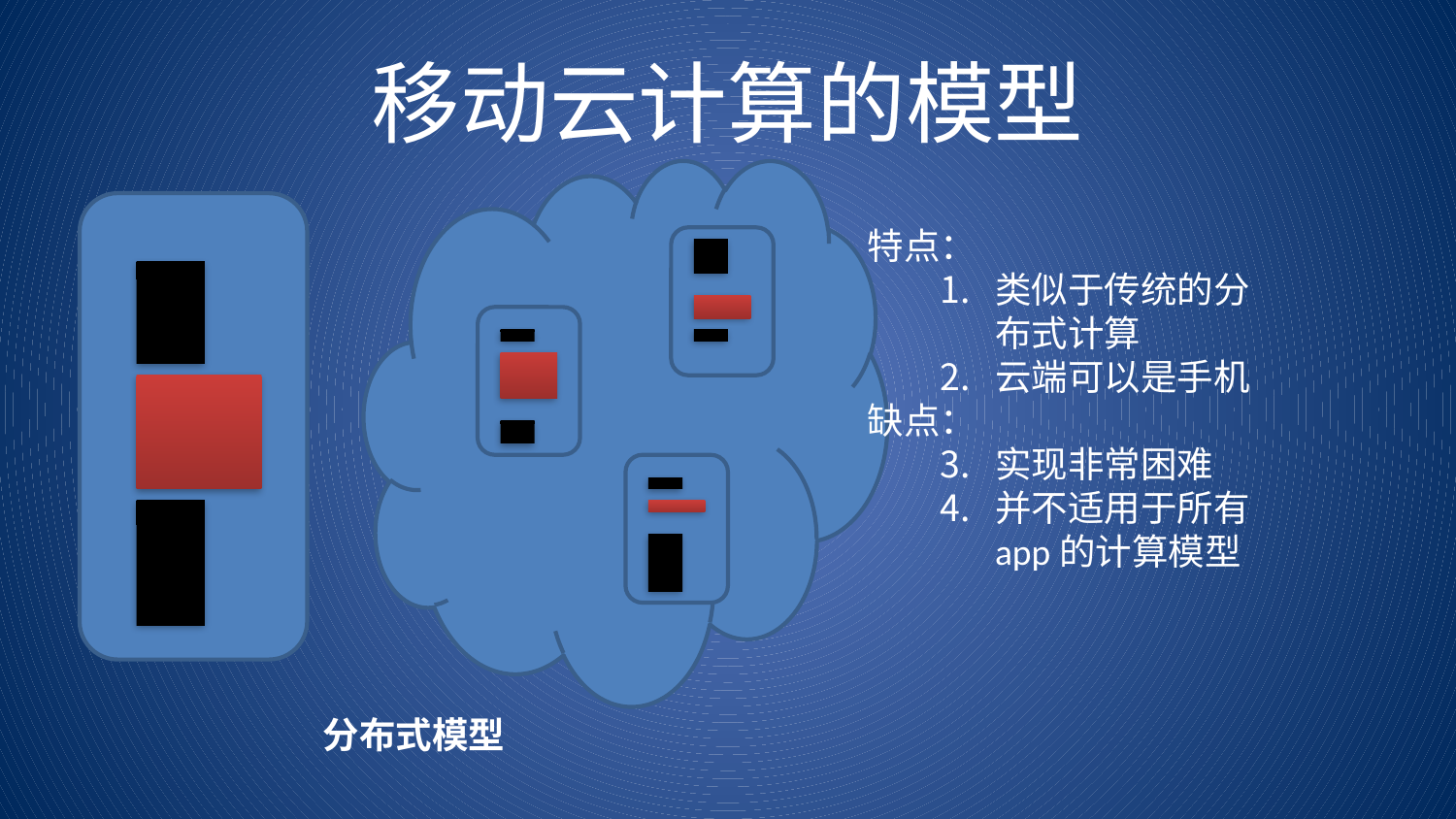

# 移动云计算的模型

特点：
类似于传统的分布式计算
云端可以是手机
缺点：
实现非常困难
并不适用于所有app的计算模型

分布式模型